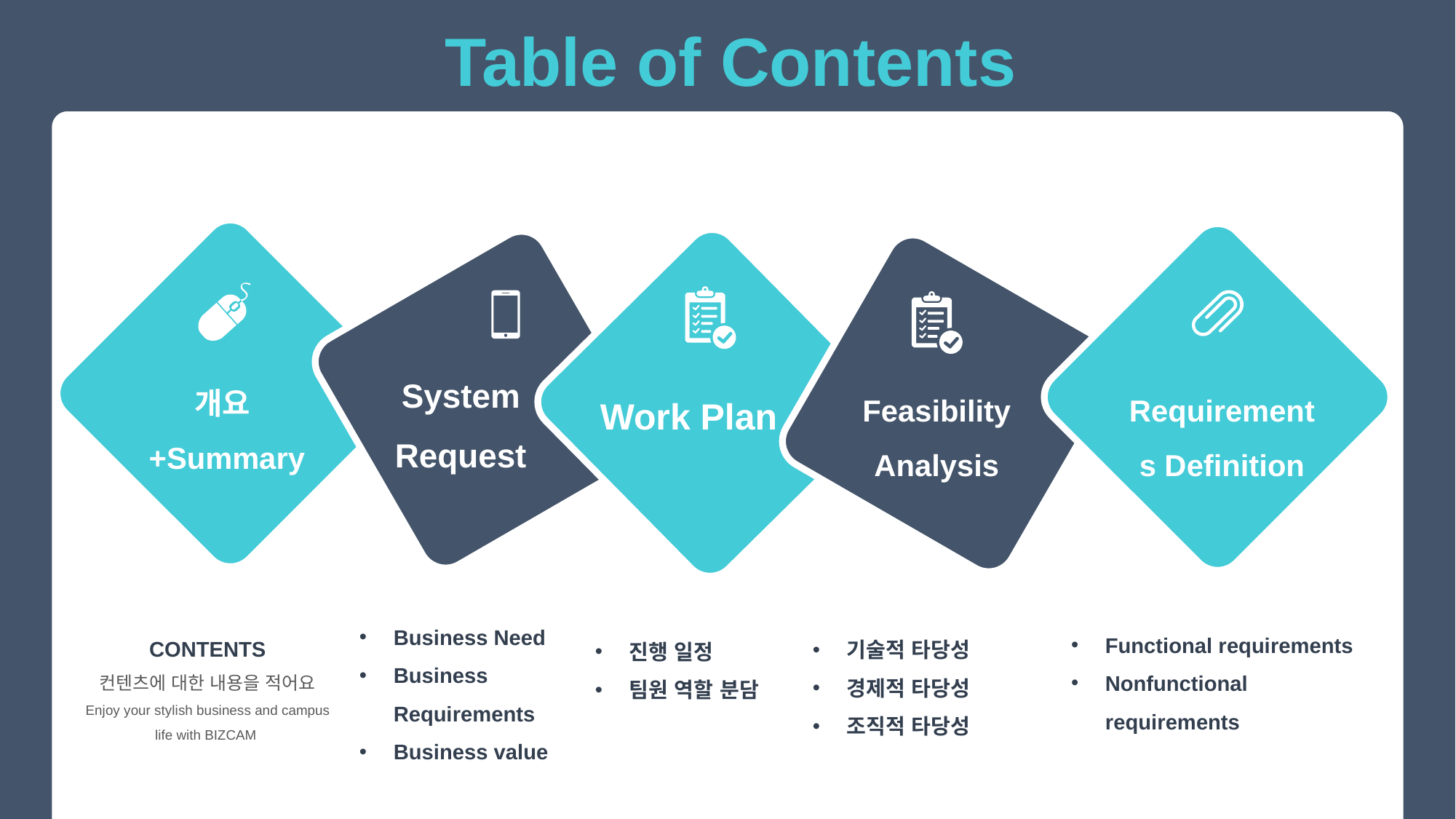

Table of Contents

System
Request
개요
 +Summary
Work Plan
Feasibility Analysis
Requirements Definition
Business Need
Business Requirements
Business value
Functional requirements
Nonfunctional requirements
CONTENTS
컨텐츠에 대한 내용을 적어요
Enjoy your stylish business and campus life with BIZCAM
기술적 타당성
경제적 타당성
조직적 타당성
진행 일정
팀원 역할 분담